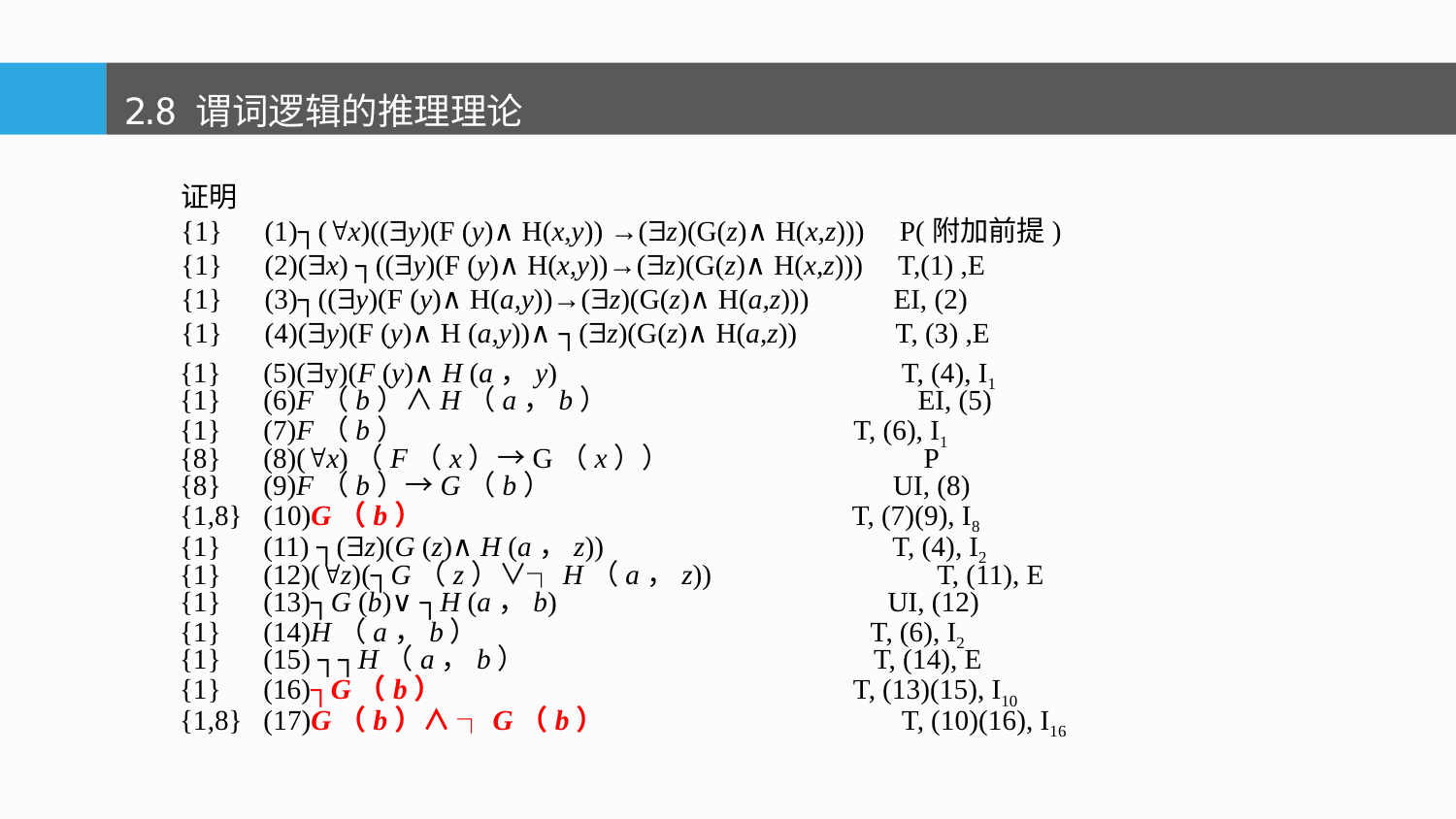

2.8 谓词逻辑的推理理论

证明
{1}      (1)┐(∀x)((∃y)(F (y)∧H(x,y)) →(∃z)(G(z)∧H(x,z)))     P(附加前提)
{1}      (2)(∃x) ┐((∃y)(F (y)∧H(x,y))→(∃z)(G(z)∧H(x,z)))     T,(1) ,E
{1}      (3)┐((∃y)(F (y)∧H(a,y))→(∃z)(G(z)∧H(a,z)))            EI, (2)
{1}      (4)(∃y)(F (y)∧H (a,y))∧┐(∃z)(G(z)∧H(a,z))              T, (3) ,E
{1}      (5)(∃y)(F (y)∧H (a，y)                                                 T, (4), I1
{1}      (6)F（b）∧H（a，b）                                                EI, (5)
{1}      (7)F（b）                                                                      T, (6), I1
{8}      (8)(∀x)（F（x）→G（x））                                       P
{8}      (9)F（b）→G（b）                                                     UI, (8)
{1,8}   (10)G（b）                                                                   T, (7)(9), I8
{1}      (11) ┐(∃z)(G (z)∧H (a，z))                                         T, (4), I2
{1}      (12)(∀z)(┐G（z）∨┐H（a，z))                                T, (11), E
{1}      (13)┐G (b)∨┐H (a，b)                                               UI, (12)
{1}      (14)H（a，b）                                                             T, (6), I2
{1}      (15) ┐┐H（a，b）                                                      T, (14), E
{1}      (16)┐G（b）                                                                T, (13)(15), I10
{1,8}   (17)G（b）∧ ┐G（b）                                              T, (10)(16), I16